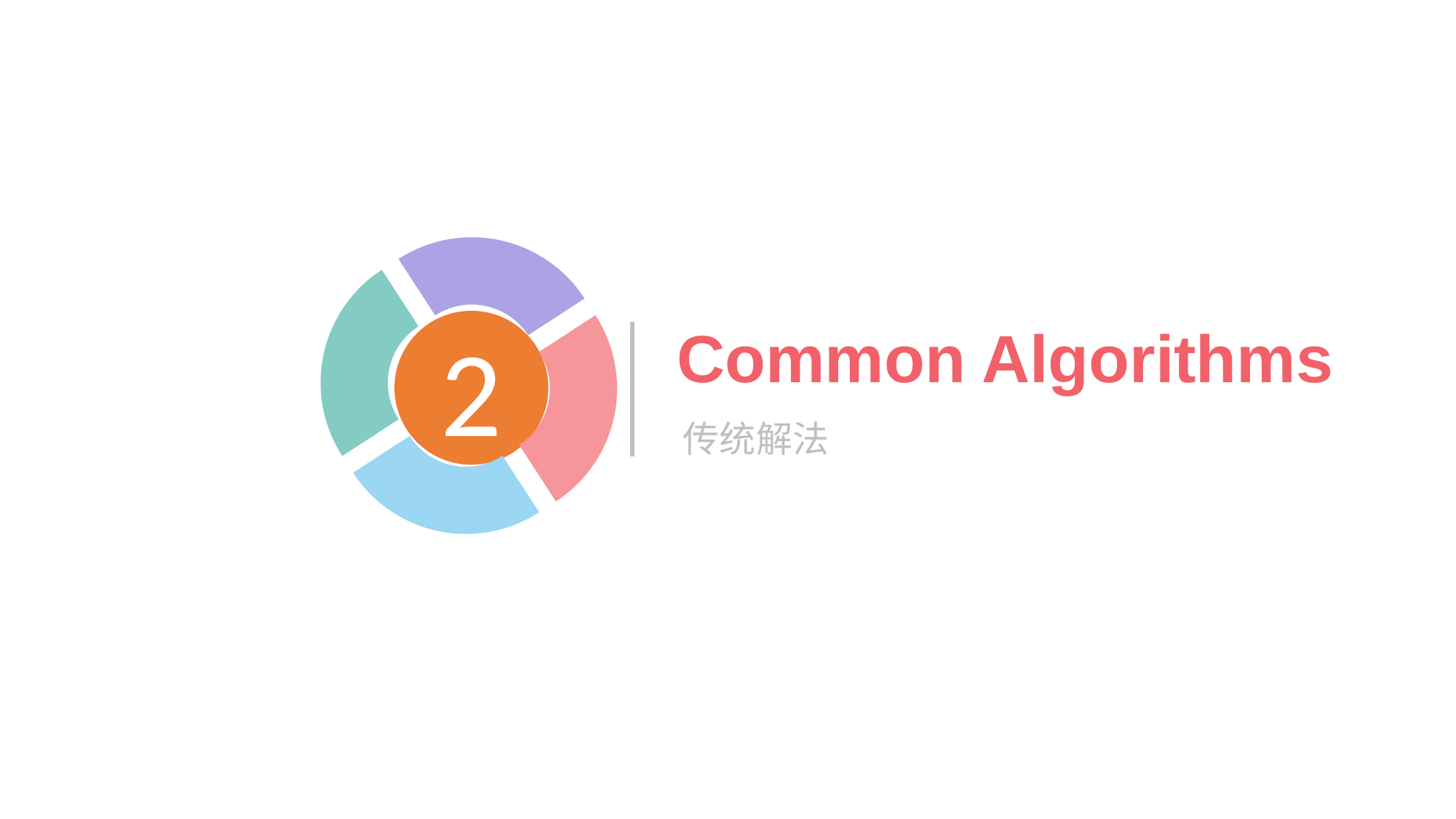

### Chart

| Category | 销售额 |
|---|---|
| 红 | 25.0 |
| 蓝 | 25.0 |
| 青 | 25.0 |
| 橙 | 25.0 |
2
Common Algorithms
传统解法